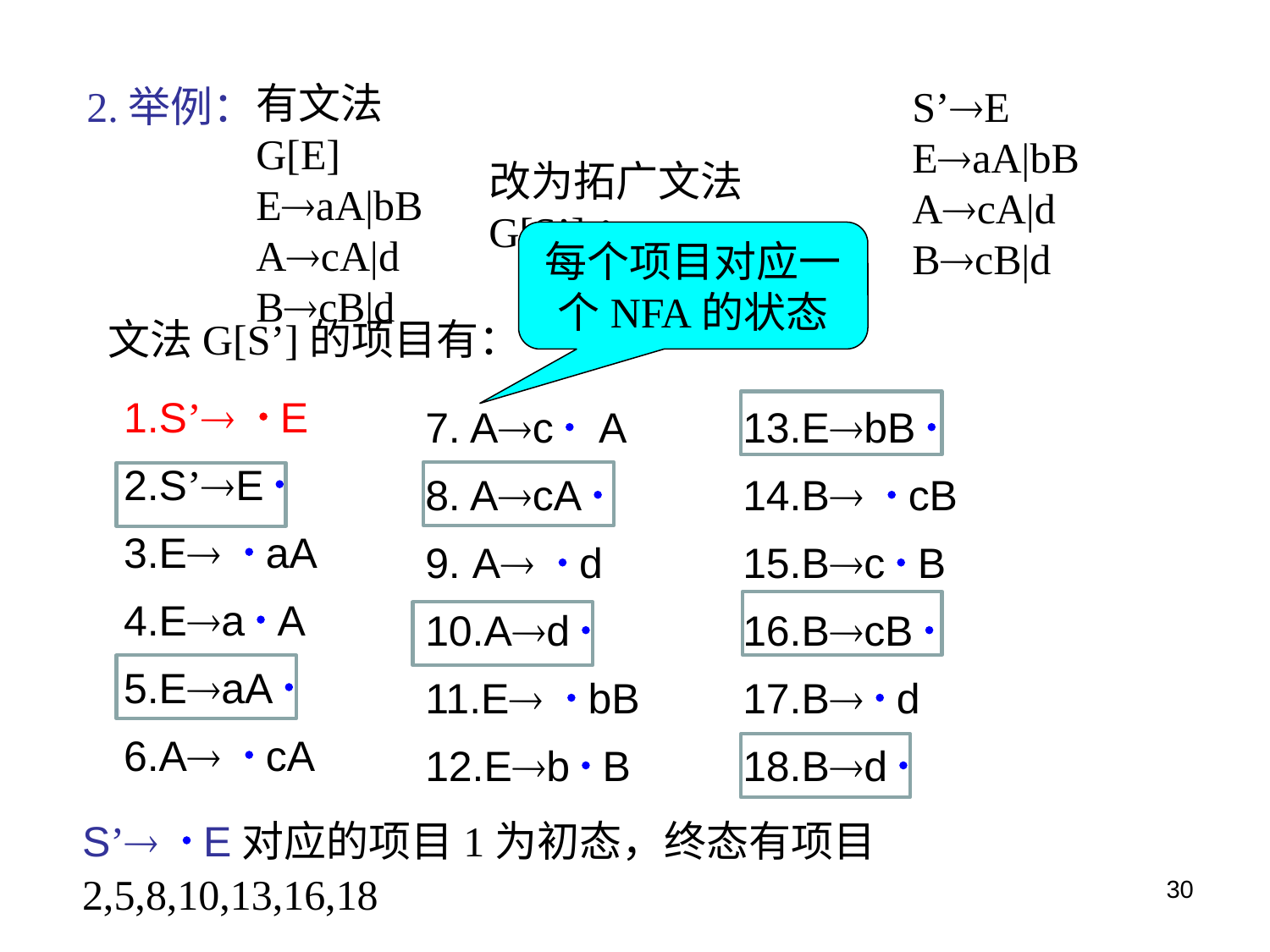

有文法G[E]
E→aA|bB
A→cA|d
B→cB|d
2.举例：
S’→E
E→aA|bB
A→cA|d
B→cB|d
改为拓广文法G[S’]：
每个项目对应一个NFA的状态
文法G[S’]的项目有：
1.S’→ ⋅E
2.S’→E⋅
3.E→ ⋅aA
4.E→a⋅A
5.E→aA⋅
6.A→ ⋅cA
7. A→c⋅ A
8. A→cA⋅
9. A→ ⋅d
10.A→d⋅
11.E→ ⋅bB
12.E→b⋅B
13.E→bB⋅
14.B→ ⋅cB
15.B→c⋅B
16.B→cB⋅
17.B→⋅d
18.B→d⋅

S’→ ⋅E对应的项目1为初态，终态有项目2,5,8,10,13,16,18

30